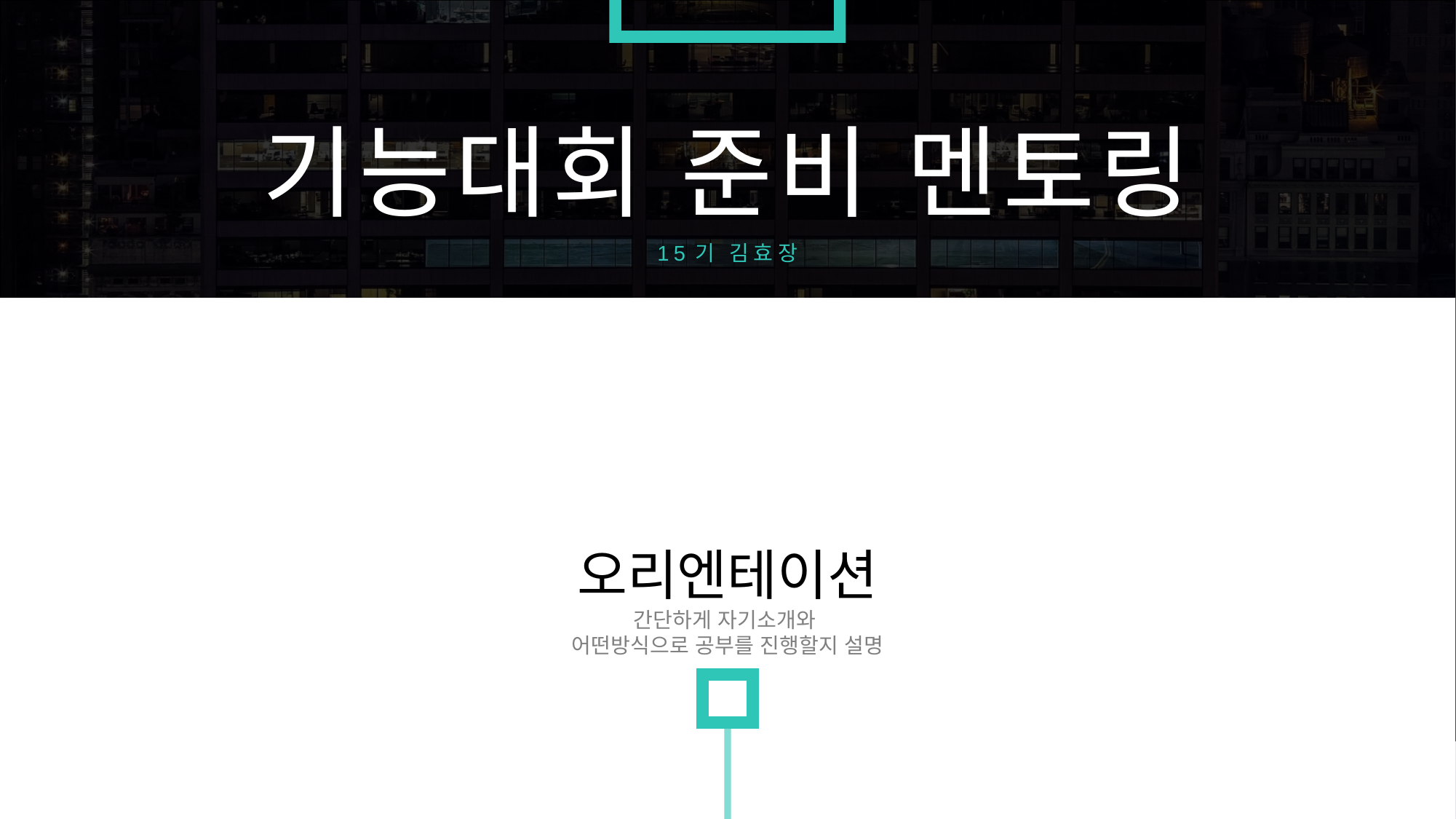

기능대회 준비 멘토링
15기 김효장
오리엔테이션
간단하게 자기소개와
어떤방식으로 공부를 진행할지 설명